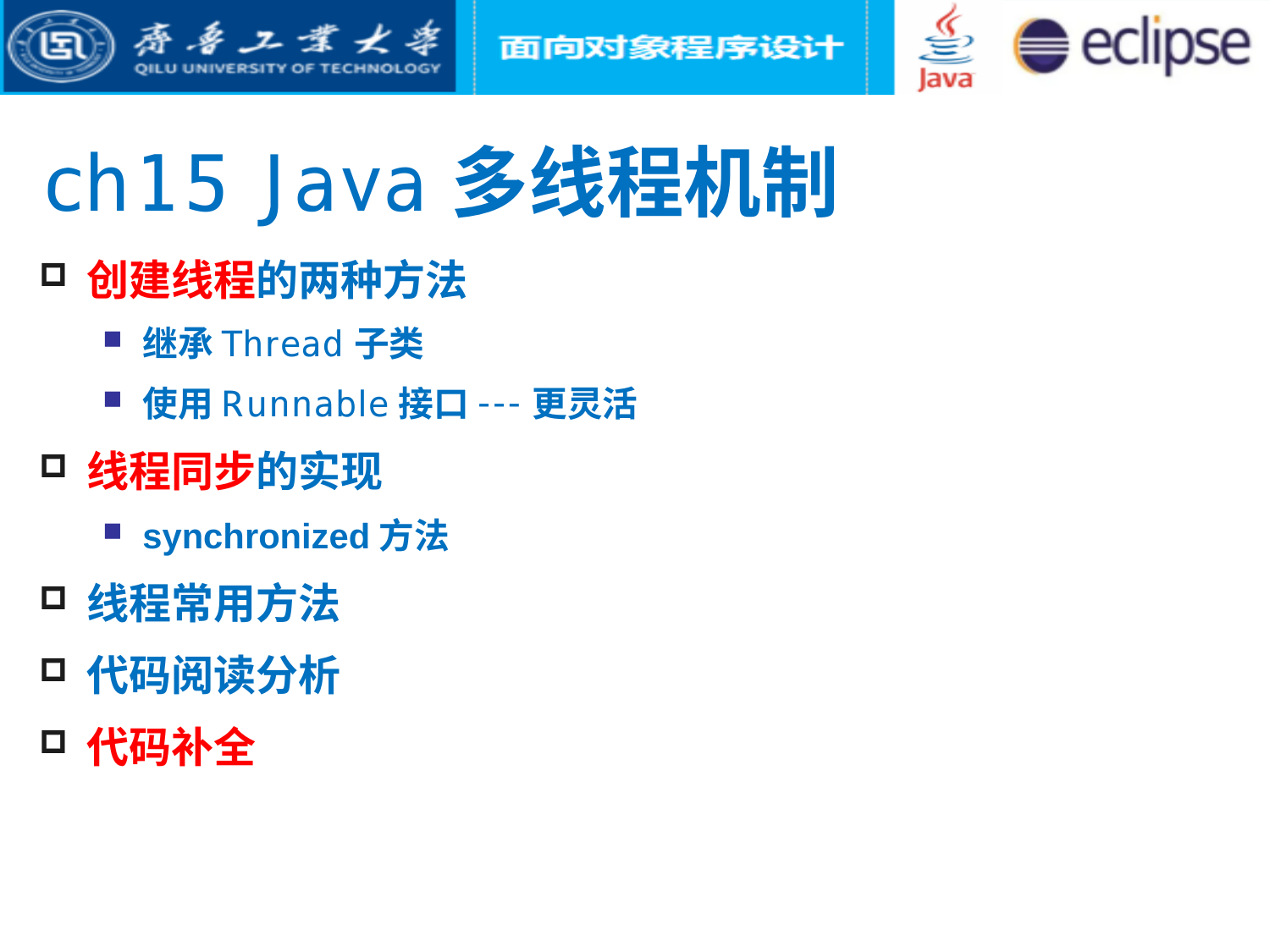

# ch15 Java多线程机制
创建线程的两种方法
继承Thread子类
使用Runnable接口---更灵活
线程同步的实现
synchronized方法
线程常用方法
代码阅读分析
代码补全
21